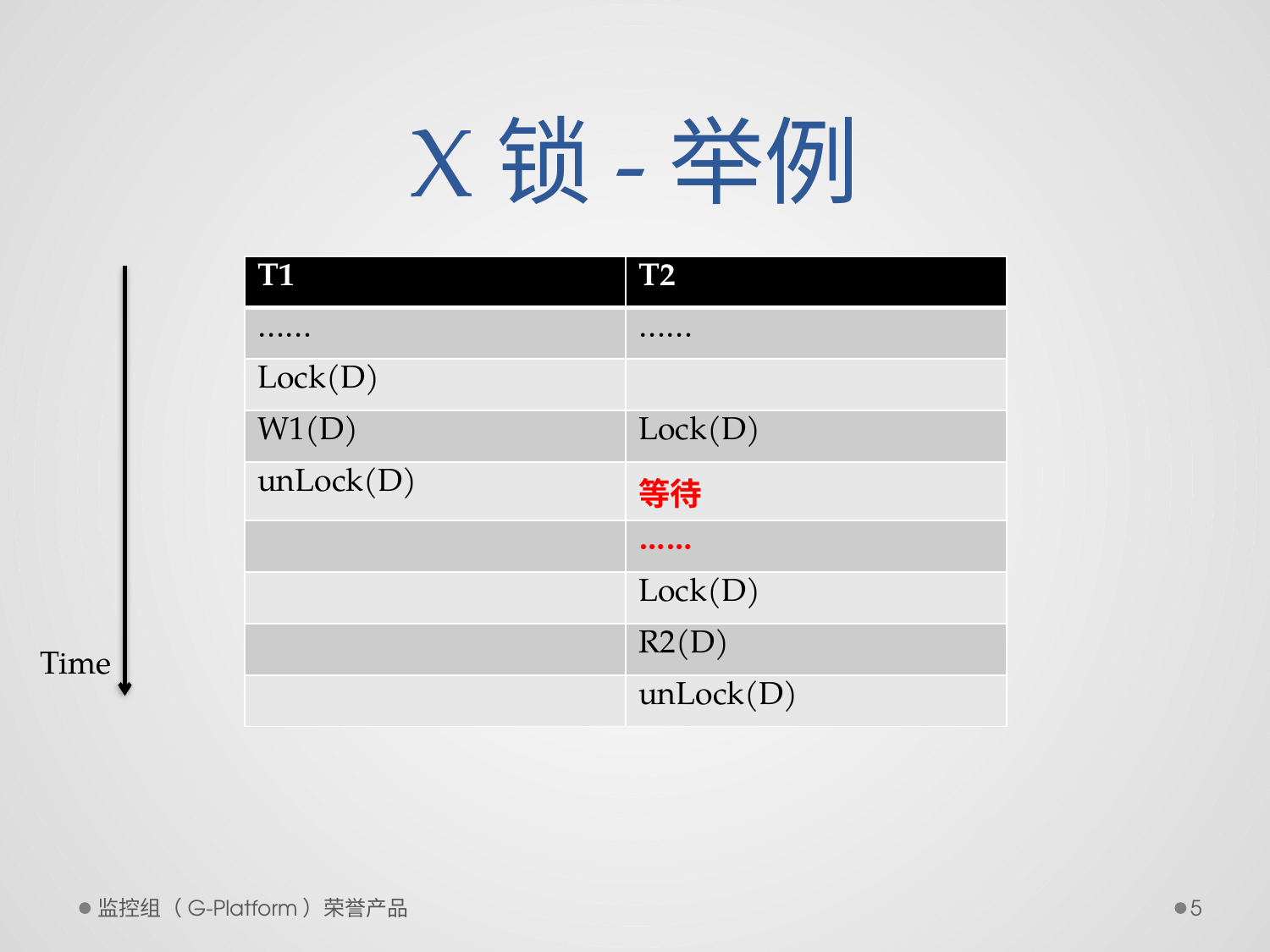

# X锁-举例
| T1 | T2 |
| --- | --- |
| …… | …… |
| Lock(D) |  |
| W1(D) | Lock(D) |
| unLock(D) | 等待 |
|  | …… |
|  | Lock(D) |
|  | R2(D) |
|  | unLock(D) |
Time
监控组（G-Platform）荣誉产品
5